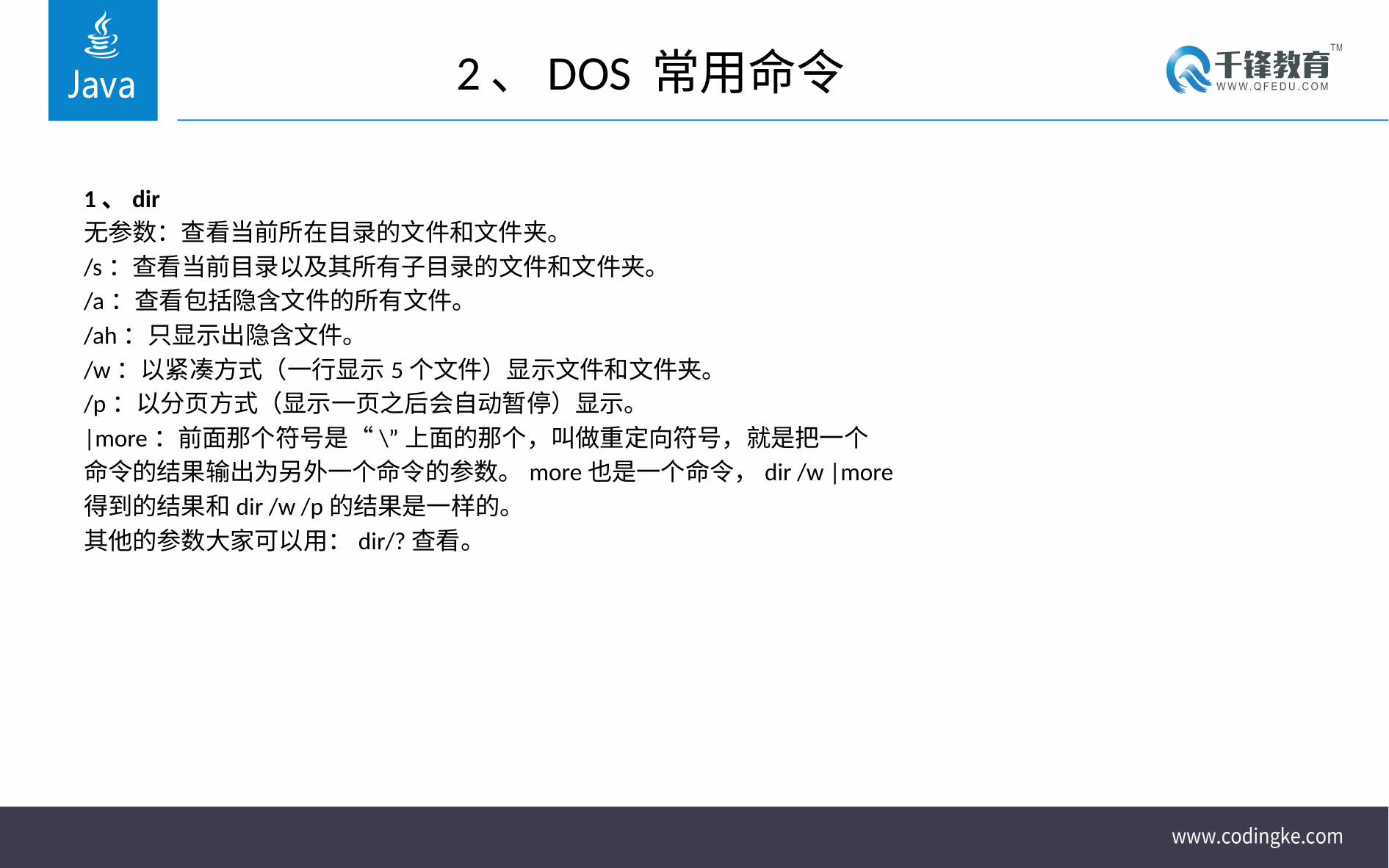

# 2、DOS 常用命令
1、dir
无参数：查看当前所在目录的文件和文件夹。
/s：查看当前目录以及其所有子目录的文件和文件夹。
/a：查看包括隐含文件的所有文件。
/ah：只显示出隐含文件。
/w：以紧凑方式（一行显示5个文件）显示文件和文件夹。
/p：以分页方式（显示一页之后会自动暂停）显示。
|more：前面那个符号是“\”上面的那个，叫做重定向符号，就是把一个
命令的结果输出为另外一个命令的参数。more也是一个命令，dir /w |more
得到的结果和dir /w /p的结果是一样的。
其他的参数大家可以用：dir/?查看。